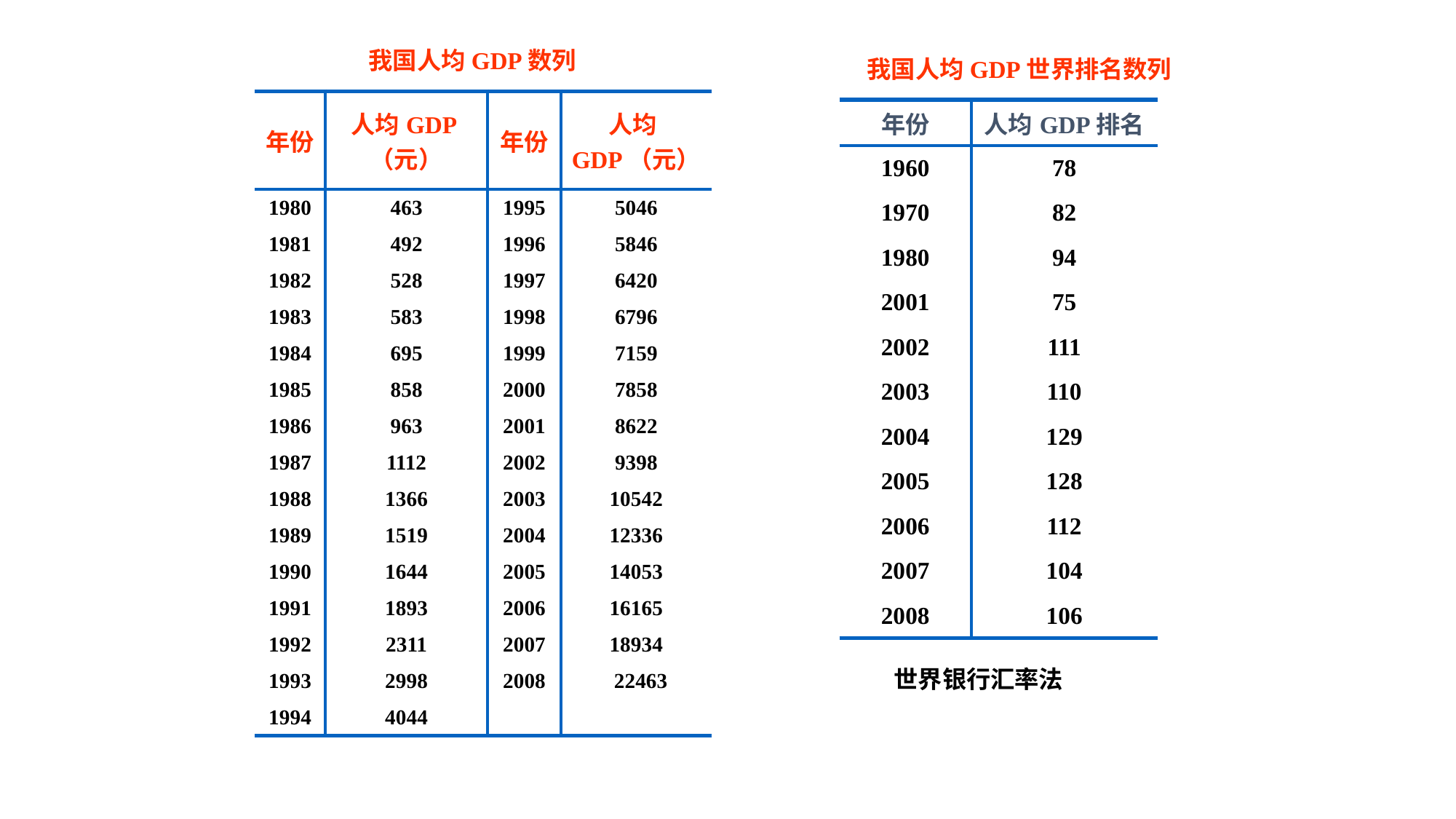

我国人均GDP数列
我国人均GDP世界排名数列
| 年份 | 人均GDP（元） | 年份 | 人均GDP（元） |
| --- | --- | --- | --- |
| 1980 | 463 | 1995 | 5046 |
| 1981 | 492 | 1996 | 5846 |
| 1982 | 528 | 1997 | 6420 |
| 1983 | 583 | 1998 | 6796 |
| 1984 | 695 | 1999 | 7159 |
| 1985 | 858 | 2000 | 7858 |
| 1986 | 963 | 2001 | 8622 |
| 1987 | 1112 | 2002 | 9398 |
| 1988 | 1366 | 2003 | 10542 |
| 1989 | 1519 | 2004 | 12336 |
| 1990 | 1644 | 2005 | 14053 |
| 1991 | 1893 | 2006 | 16165 |
| 1992 | 2311 | 2007 | 18934 |
| 1993 | 2998 | 2008 | 22463 |
| 1994 | 4044 |  |  |
| 年份 | 人均GDP排名 |
| --- | --- |
| 1960 | 78 |
| 1970 | 82 |
| 1980 | 94 |
| 2001 | 75 |
| 2002 | 111 |
| 2003 | 110 |
| 2004 | 129 |
| 2005 | 128 |
| 2006 | 112 |
| 2007 | 104 |
| 2008 | 106 |
世界银行汇率法